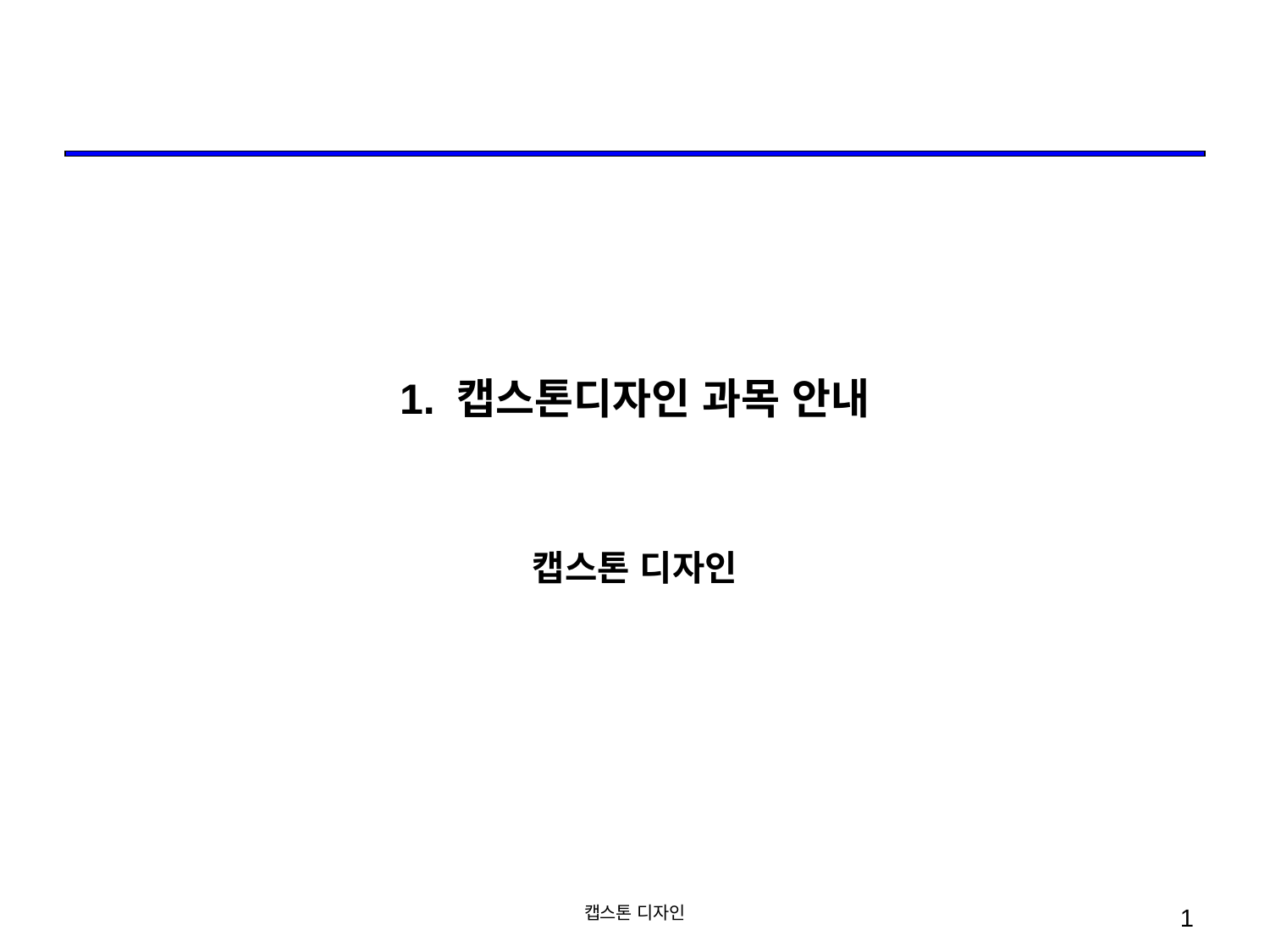

# 1. 캡스톤디자인 과목 안내
캡스톤 디자인
캡스톤 디자인
1